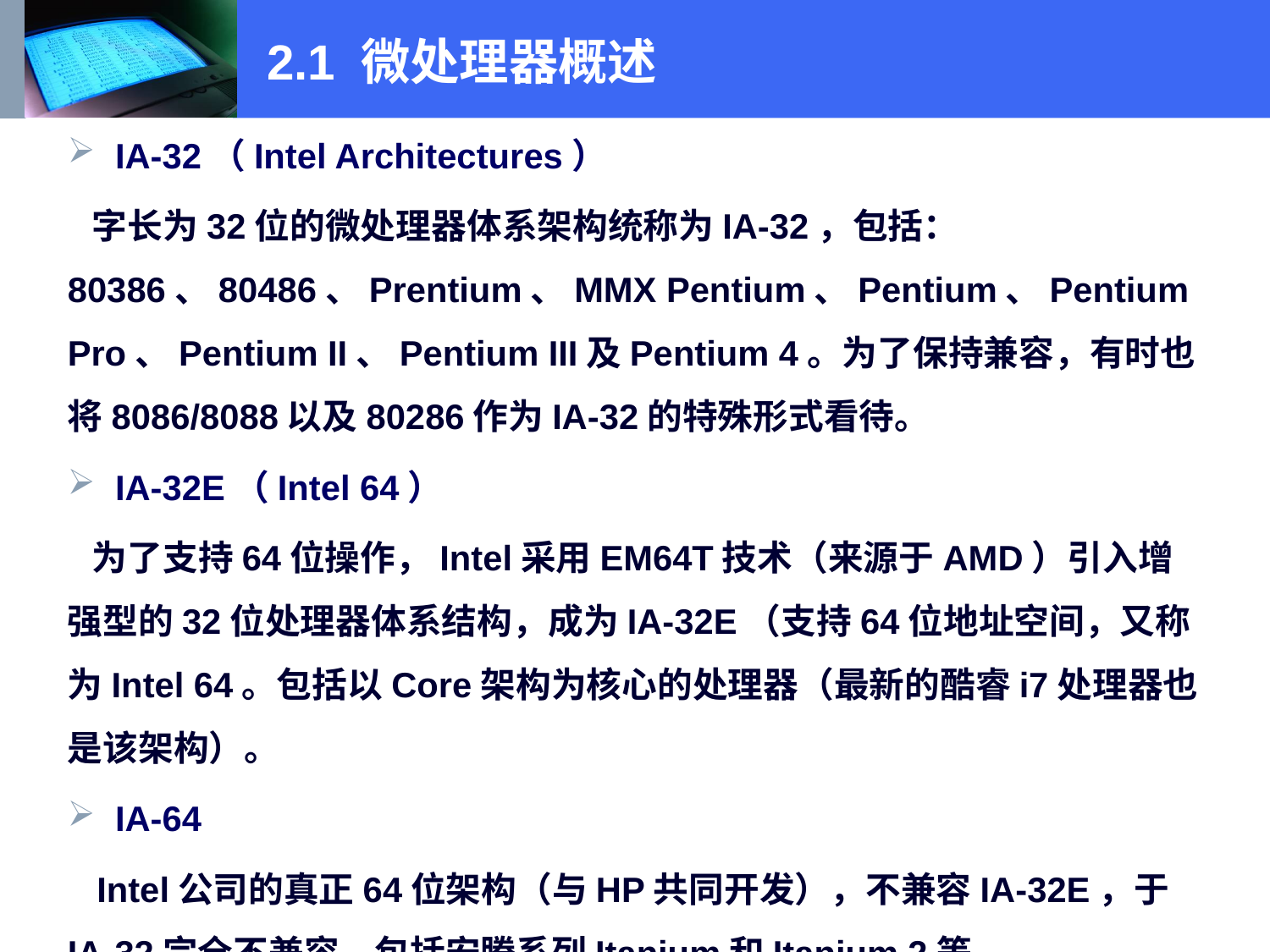

# 2.1 微处理器概述
IA-32（Intel Architectures）
  字长为32位的微处理器体系架构统称为IA-32，包括：80386、80486、Prentium、MMX Pentium、Pentium、Pentium Pro、Pentium II、Pentium III及Pentium 4。为了保持兼容，有时也将8086/8088以及80286作为IA-32的特殊形式看待。
IA-32E（Intel 64）
  为了支持64位操作，Intel采用EM64T技术（来源于AMD）引入增强型的32位处理器体系结构，成为IA-32E（支持64位地址空间，又称为Intel 64。包括以Core架构为核心的处理器（最新的酷睿i7处理器也是该架构）。
IA-64
   Intel公司的真正64位架构（与HP共同开发），不兼容IA-32E，于IA-32完全不兼容，包括安腾系列Itanium和Itanium 2等。